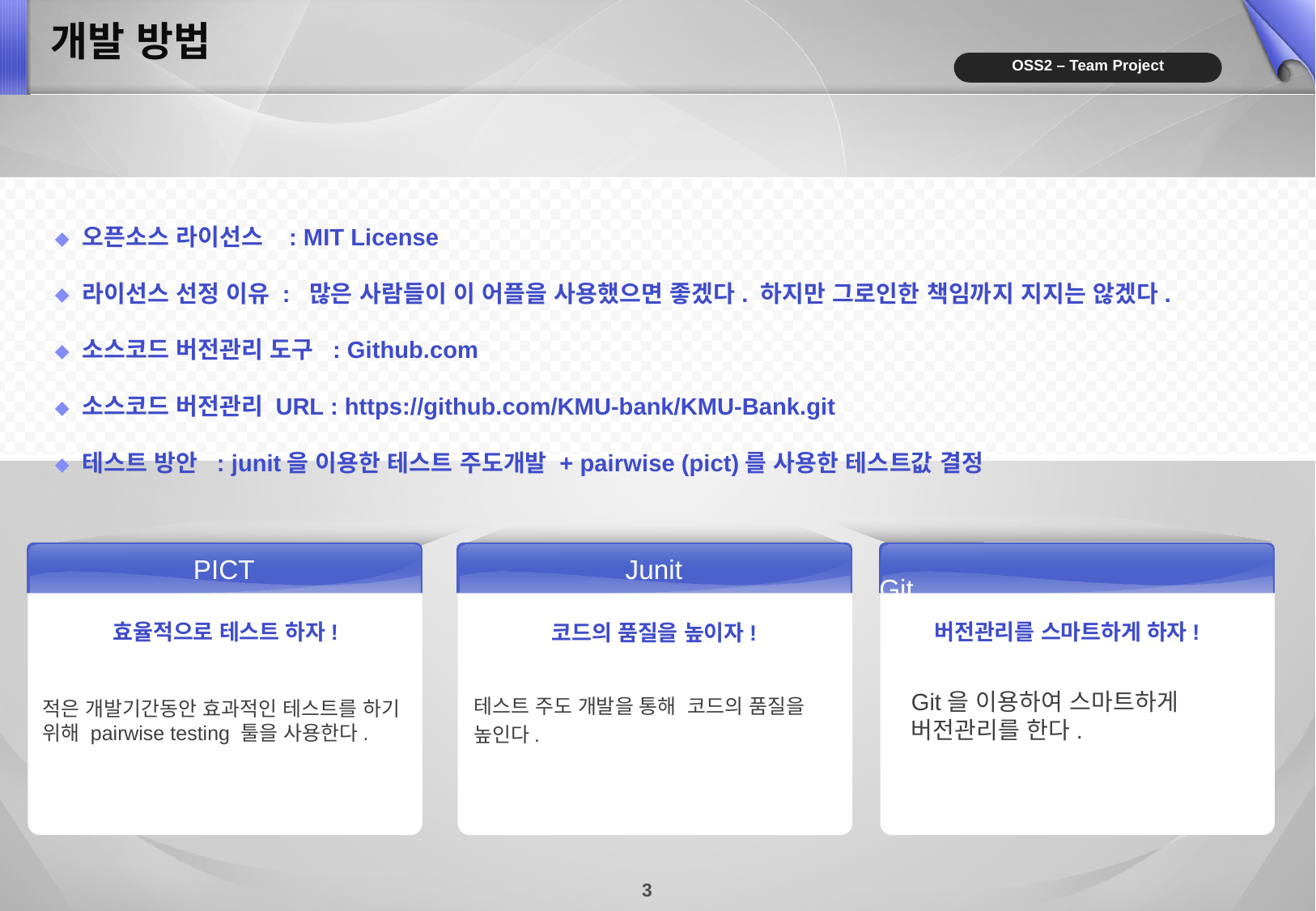

개발 방법

 오픈소스 라이선스   : MIT License
 라이선스 선정 이유 :  많은 사람들이 이 어플을 사용했으면 좋겠다. 하지만 그로인한 책임까지 지지는 않겠다.
 소스코드 버전관리 도구  : Github.com
 소스코드 버전관리 URL : https://github.com/KMU-bank/KMU-Bank.git
 테스트 방안  : junit을 이용한 테스트 주도개발 + pairwise (pict)를 사용한 테스트값 결정

PICT

Junit

			Git

효율적으로 테스트 하자!
     버전관리를 스마트하게 하자!
코드의 품질을 높이자!

Git을 이용하여 스마트하게 버전관리를 한다.
테스트 주도 개발을 통해  코드의 품질을 높인다.
적은 개발기간동안 효과적인 테스트를 하기 위해 pairwise testing 툴을 사용한다.